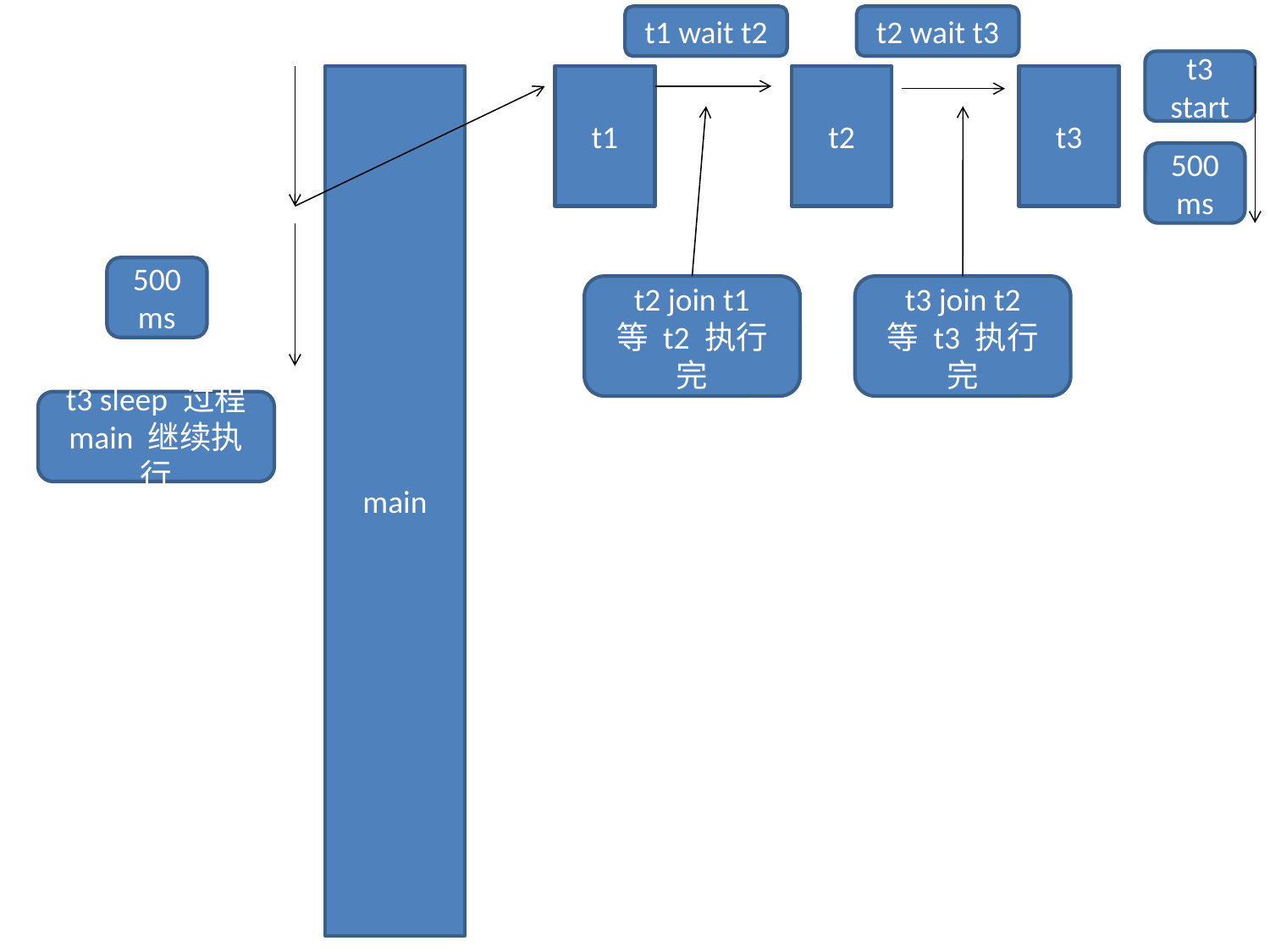

t1 wait t2
t2 wait t3
t3 start
main
t1
t2
t3
500ms
500ms
t2 join t1
等 t2 执行完
t3 join t2
等 t3 执行完
t3 sleep 过程
main 继续执行